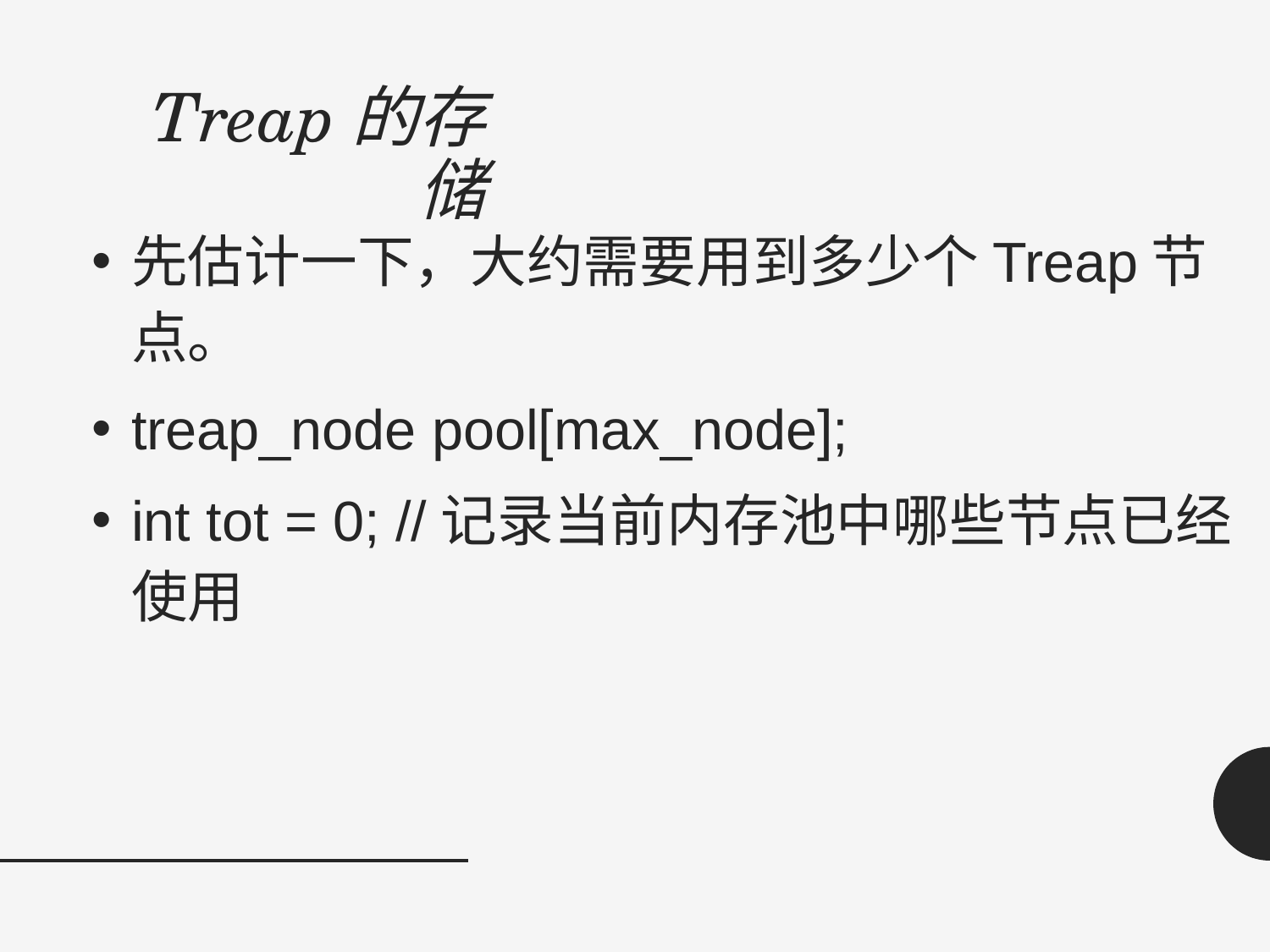

# Treap的存储
先估计一下，大约需要用到多少个Treap节点。
treap_node pool[max_node];
int tot = 0; //记录当前内存池中哪些节点已经使用